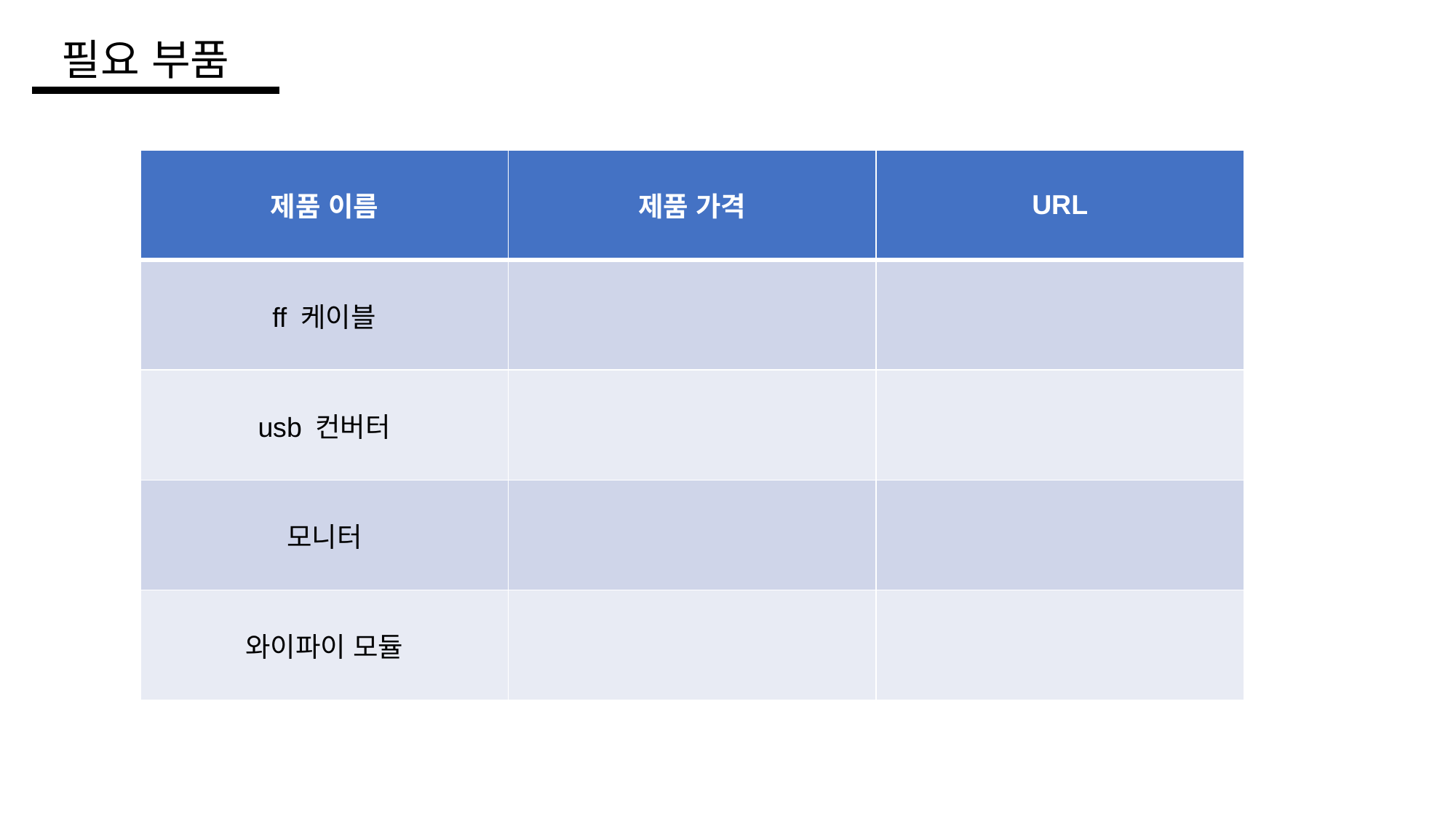

필요 부품

| 제품 이름 | 제품 가격 | URL |
| --- | --- | --- |
| ff 케이블 |  |  |
| usb 컨버터 |  |  |
| 모니터 |  |  |
| 와이파이 모듈 |  |  |